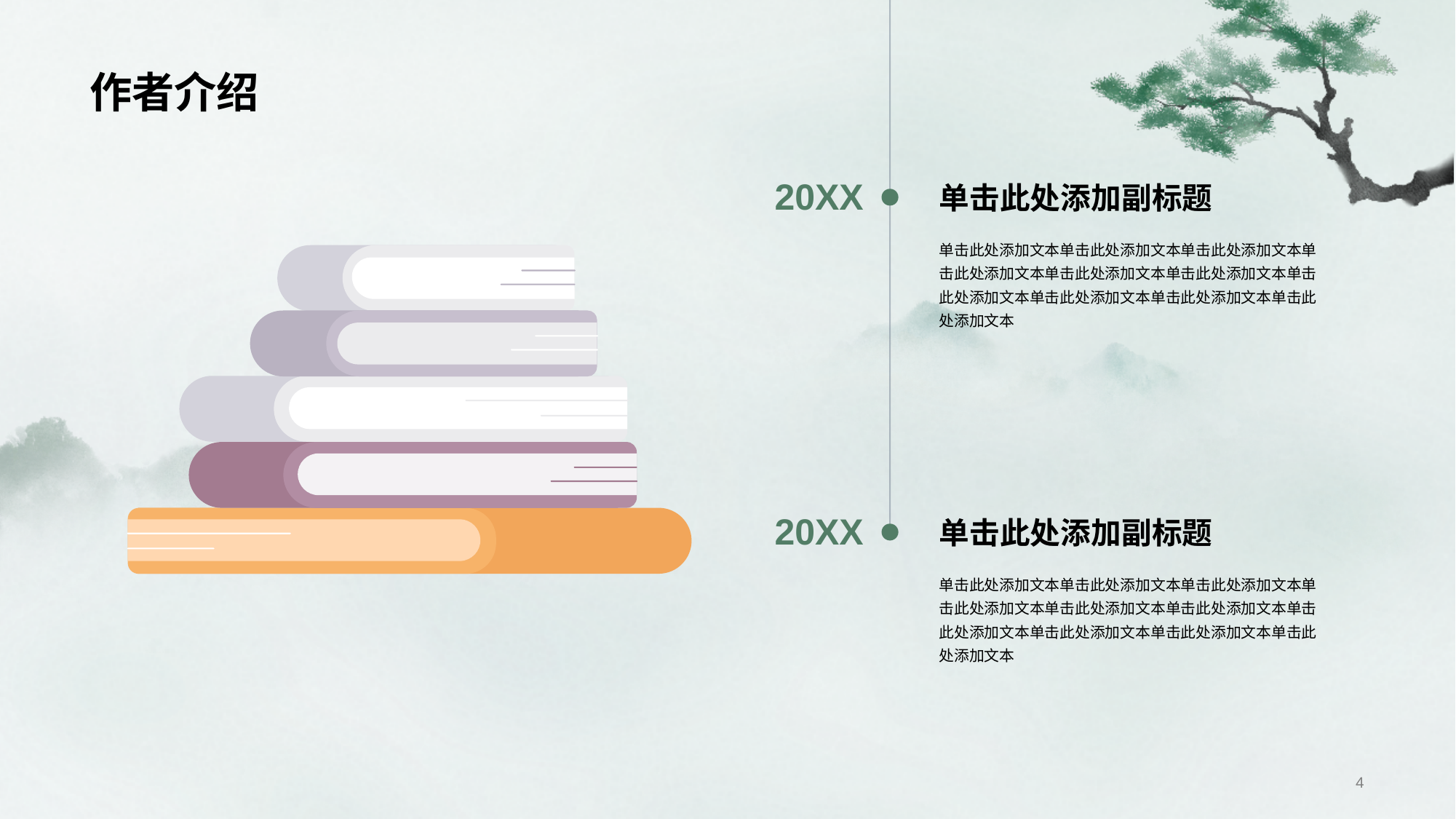

# 作者介绍
20XX
单击此处添加副标题

单击此处添加文本单击此处添加文本单击此处添加文本单击此处添加文本单击此处添加文本单击此处添加文本单击此处添加文本单击此处添加文本单击此处添加文本单击此处添加文本
20XX
单击此处添加副标题

单击此处添加文本单击此处添加文本单击此处添加文本单击此处添加文本单击此处添加文本单击此处添加文本单击此处添加文本单击此处添加文本单击此处添加文本单击此处添加文本

4